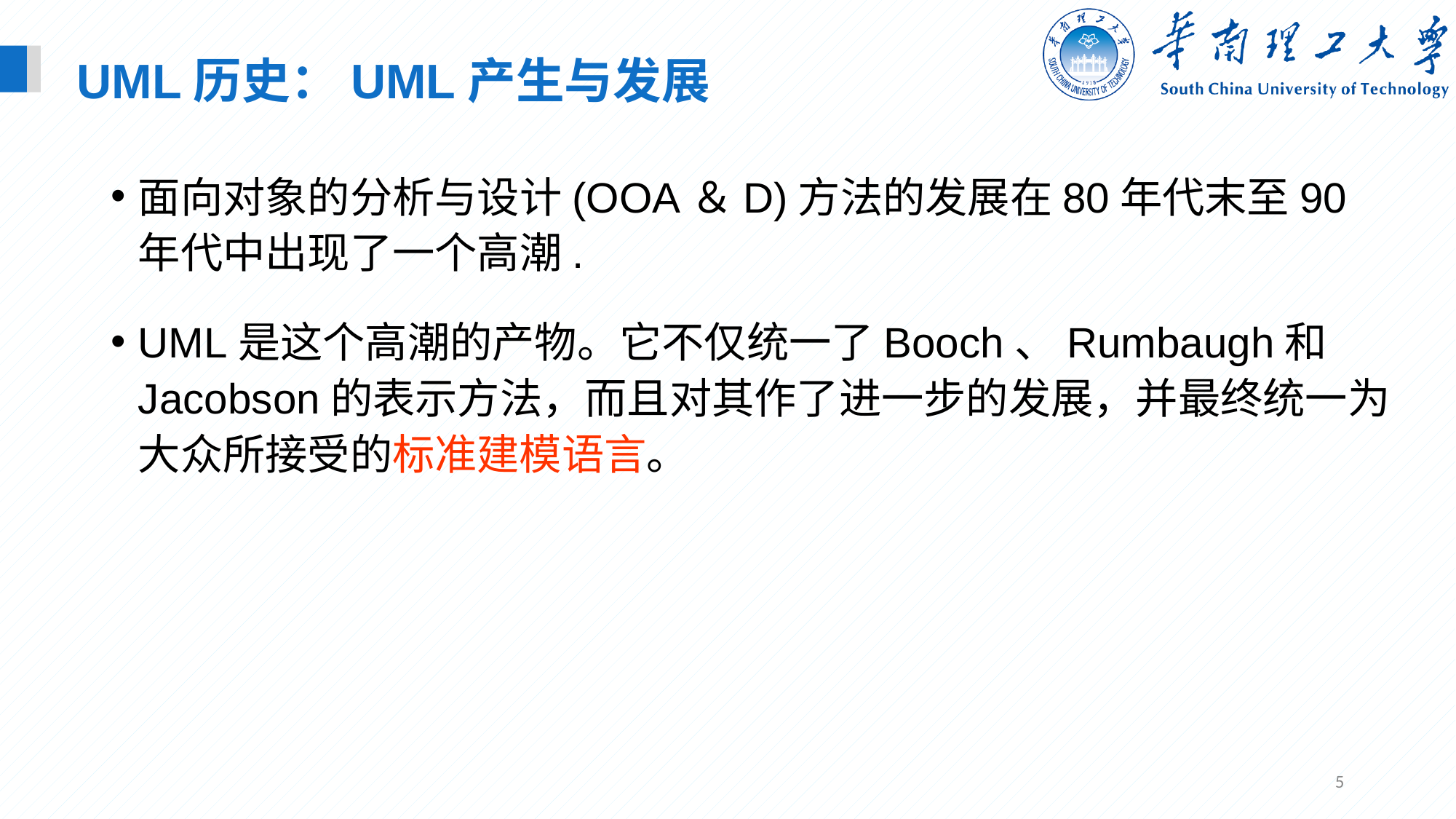

UML历史：UML产生与发展
面向对象的分析与设计(OOA＆D)方法的发展在80年代末至90年代中出现了一个高潮.
UML是这个高潮的产物。它不仅统一了Booch、Rumbaugh和Jacobson的表示方法，而且对其作了进一步的发展，并最终统一为大众所接受的标准建模语言。

5